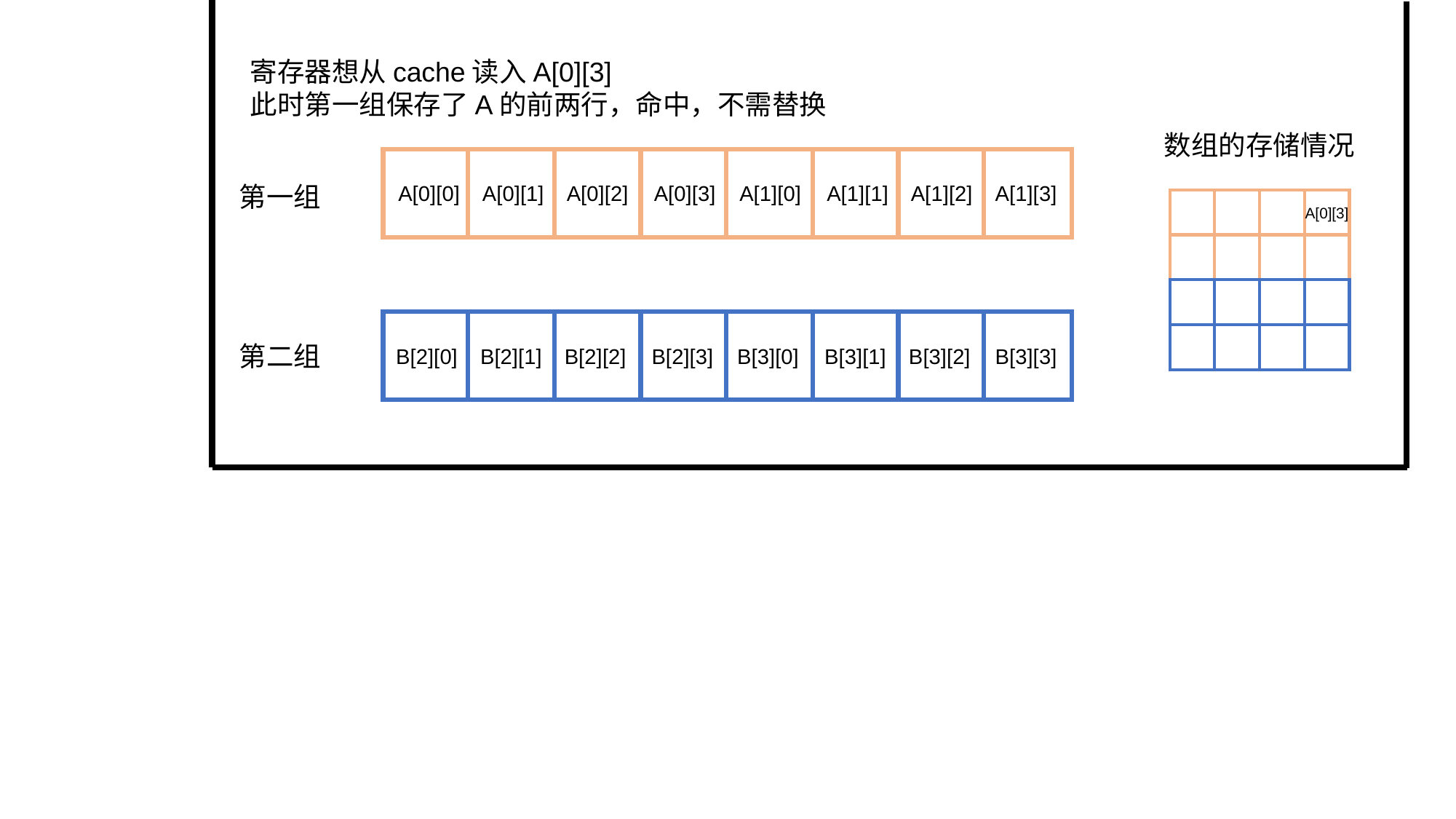

寄存器想从cache读入A[0][3]
此时第一组保存了A的前两行，命中，不需替换
数组的存储情况

A[1][3]
A[0][2]
A[0][3]
A[1][0]
A[1][1]
A[1][2]
A[0][0]
A[0][1]
第一组

A[0][3]

B[3][3]
B[2][2]
B[2][3]
B[3][0]
B[3][1]
B[3][2]
B[2][0]
B[2][1]

第二组